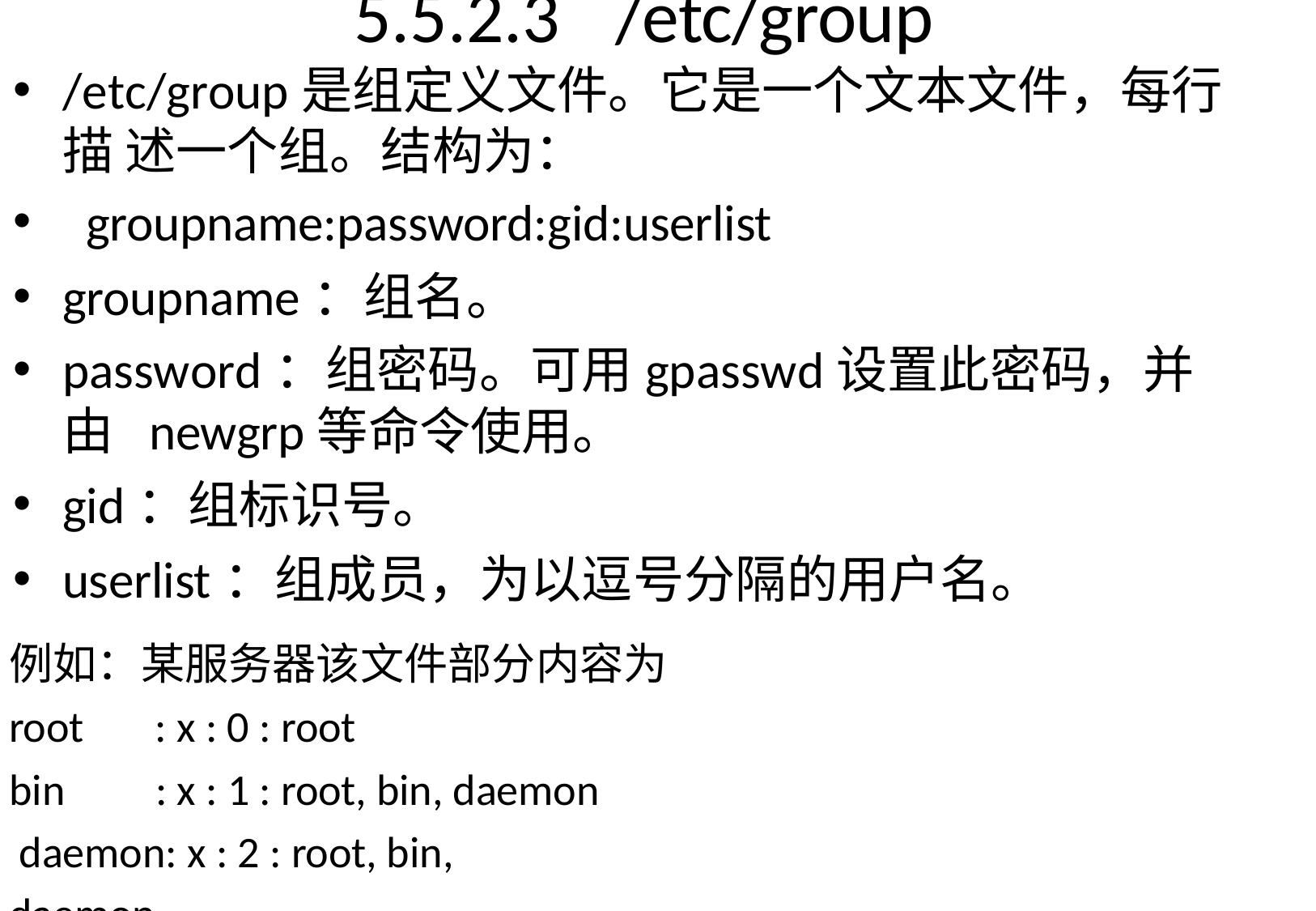

# 5.5.2.3	/etc/group
/etc/group是组定义文件。它是一个文本文件，每行描 述一个组。结构为：
groupname:password:gid:userlist
groupname：组名。
password：组密码。可用gpasswd设置此密码，并由  newgrp等命令使用。
gid：组标识号。
userlist：组成员，为以逗号分隔的用户名。
例如：某服务器该文件部分内容为
root	: x : 0 : root
bin	: x : 1 : root, bin, daemon  daemon: x : 2 : root, bin, daemon
......